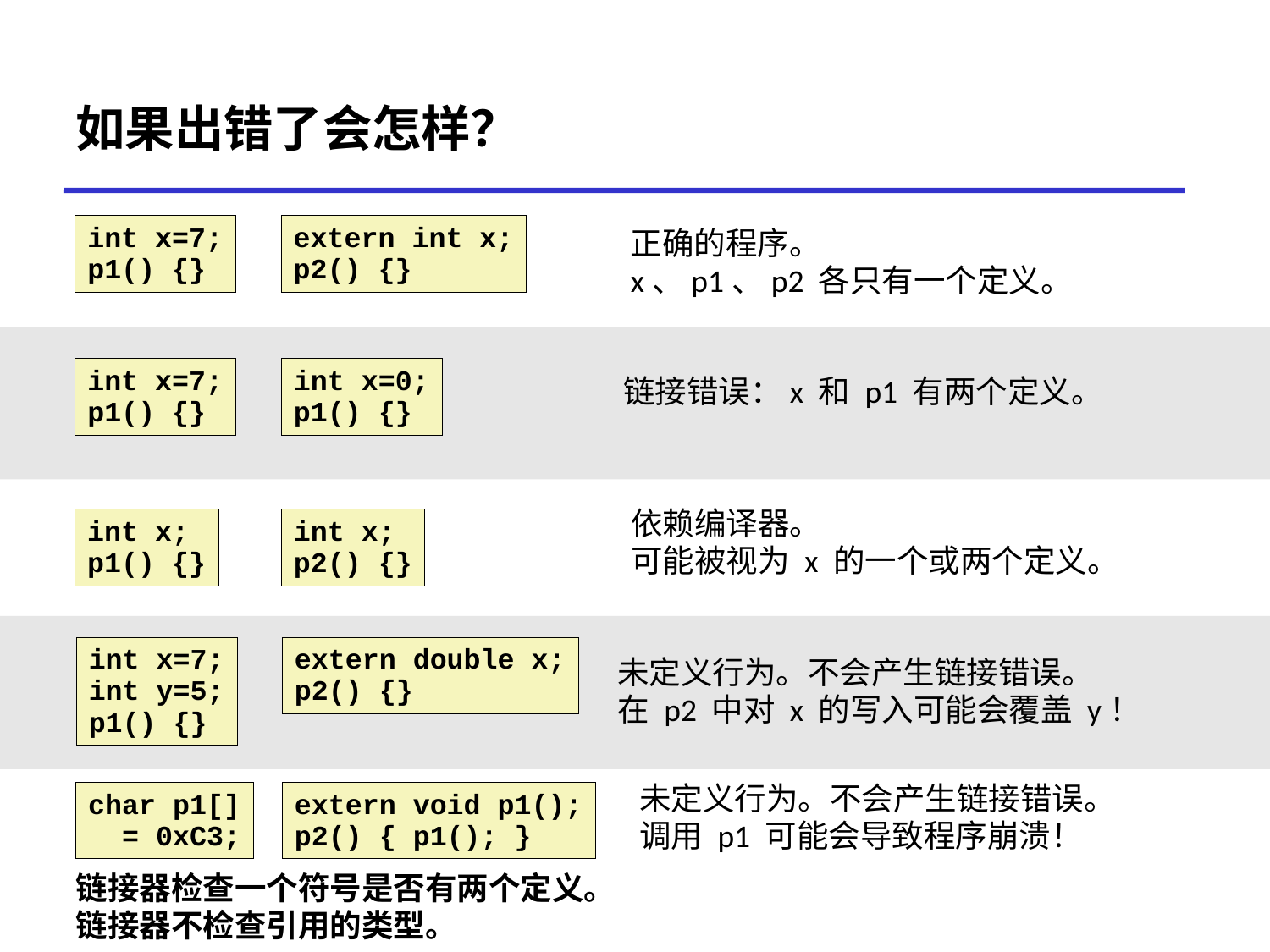

# 如果出错了会怎样？
extern int x;
p2() {}
int x=7;
p1() {}
正确的程序。
x、p1、p2 各只有一个定义。

int x=0;
p1() {}
int x=7;
p1() {}
链接错误：x 和 p1 有两个定义。
依赖编译器。
可能被视为 x 的一个或两个定义。
int x;
p2() {}
int x;
p1() {}

extern double x;
p2() {}
int x=7;
int y=5;
p1() {}
未定义行为。不会产生链接错误。
在 p2 中对 x 的写入可能会覆盖 y！
未定义行为。不会产生链接错误。
调用 p1 可能会导致程序崩溃！
extern void p1();
p2() { p1(); }
char p1[]
  = 0xC3;
链接器检查一个符号是否有两个定义。
链接器不检查引用的类型。